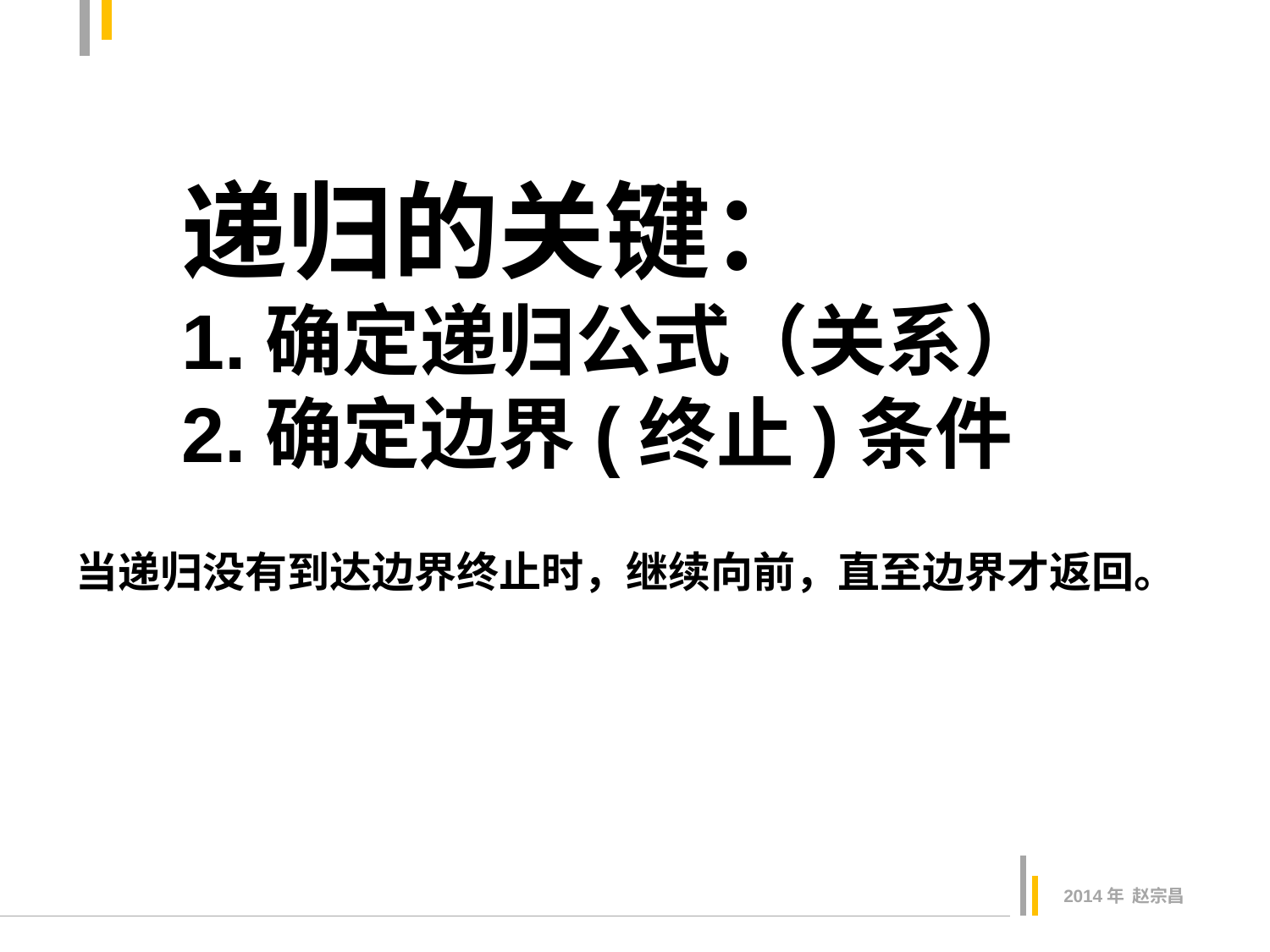

递归的关键：
1.确定递归公式（关系）
2.确定边界(终止)条件
当递归没有到达边界终止时，继续向前，直至边界才返回。